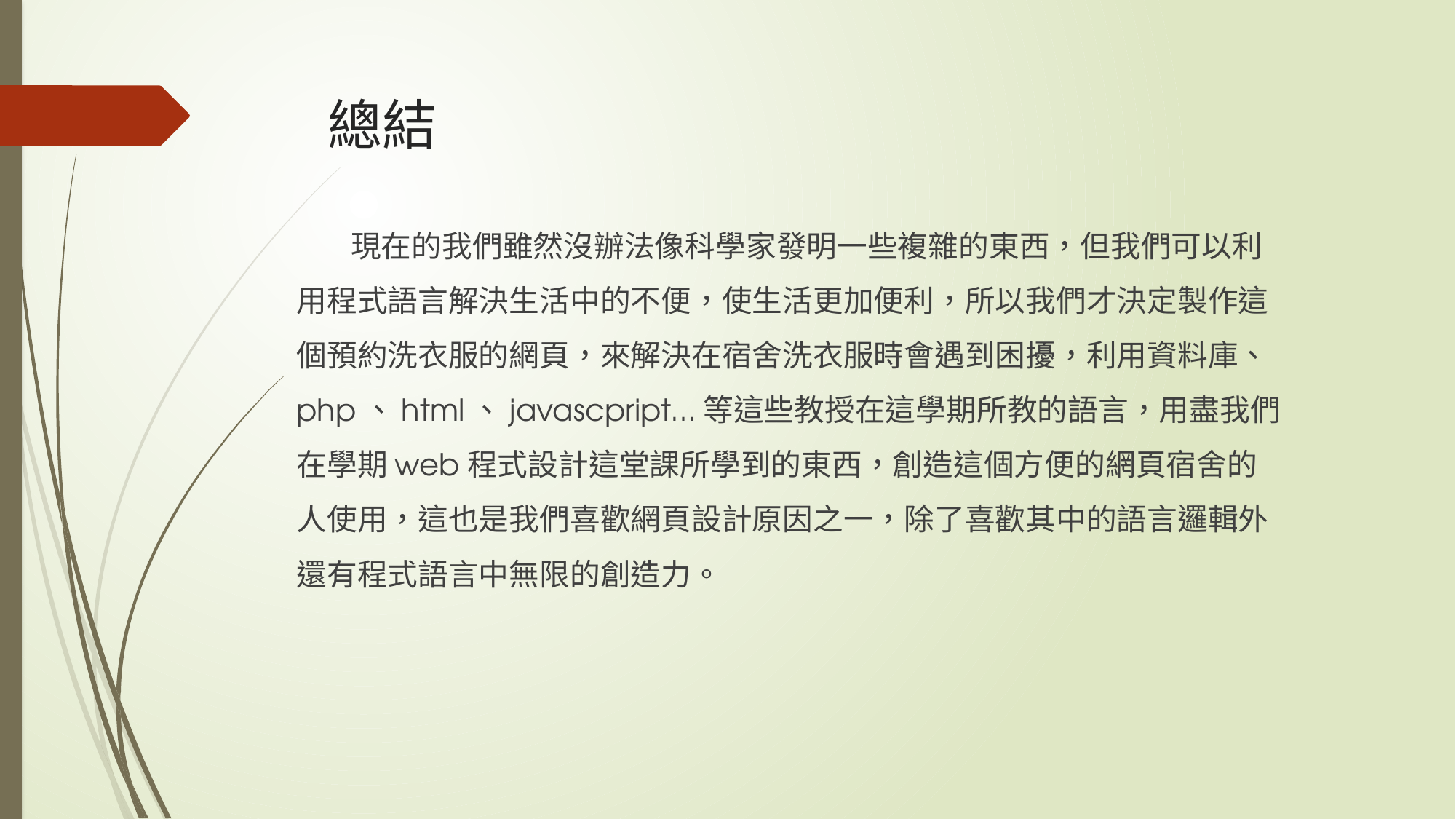

# 總結
       現在的我們雖然沒辦法像科學家發明一些複雜的東西，但我們可以利用程式語言解決生活中的不便，使生活更加便利，所以我們才決定製作這個預約洗衣服的網頁，來解決在宿舍洗衣服時會遇到困擾，利用資料庫、php、html、javascpript…等這些教授在這學期所教的語言，用盡我們在學期web程式設計這堂課所學到的東西，創造這個方便的網頁宿舍的人使用，這也是我們喜歡網頁設計原因之一，除了喜歡其中的語言邏輯外還有程式語言中無限的創造力。